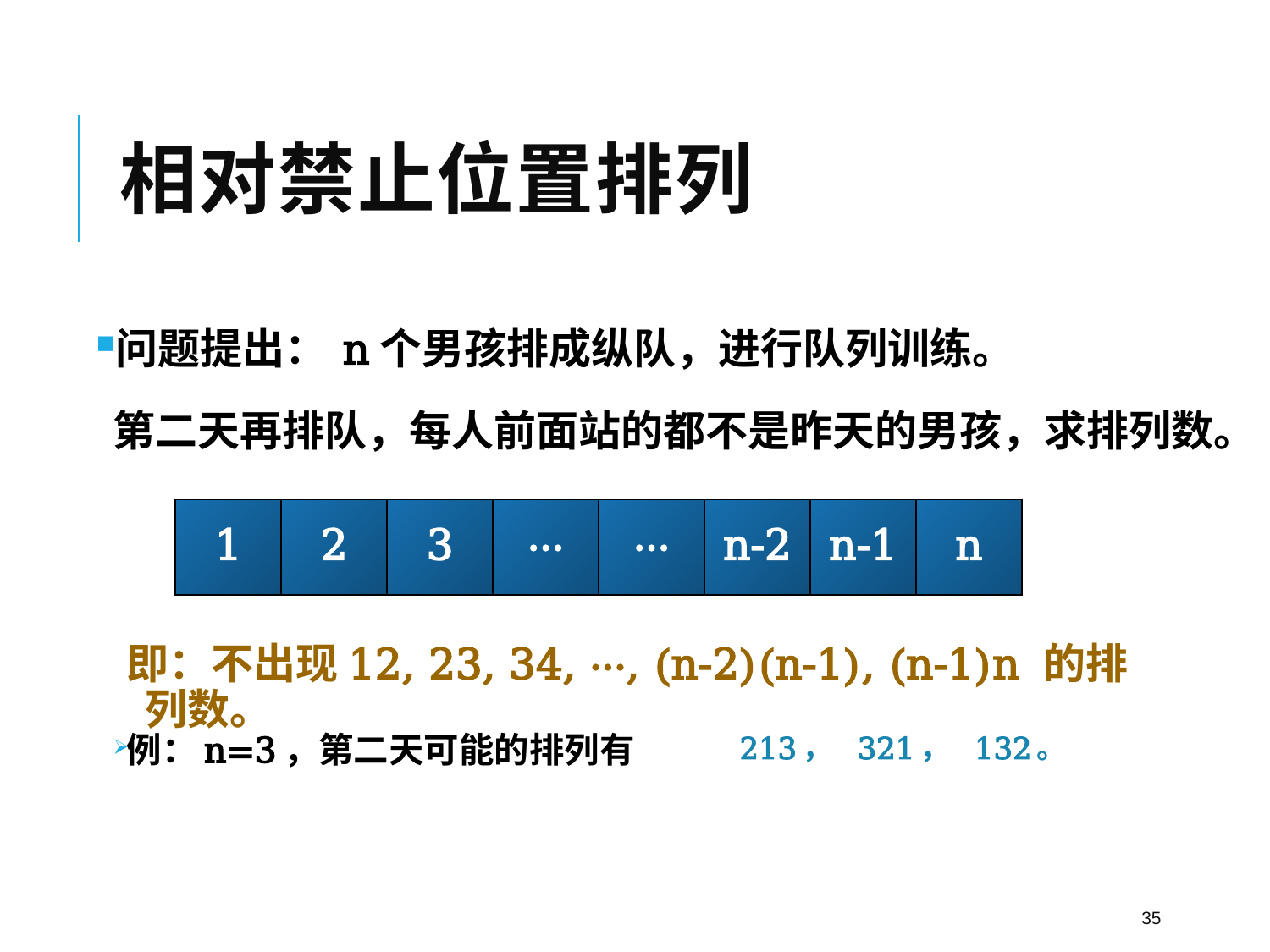

# 相对禁止位置排列
问题提出：
n个男孩排成纵队，进行队列训练。
第二天再排队，每人前面站的都不是昨天的男孩，求排列数。
| 1 | 2 | 3 | ··· | ··· | n-2 | n-1 | n |
| --- | --- | --- | --- | --- | --- | --- | --- |
  即：不出现12, 23, 34, ···, (n-2)(n-1), (n-1)n 的排列数。
例：n=3，第二天可能的排列有
213，
321，
132。
35